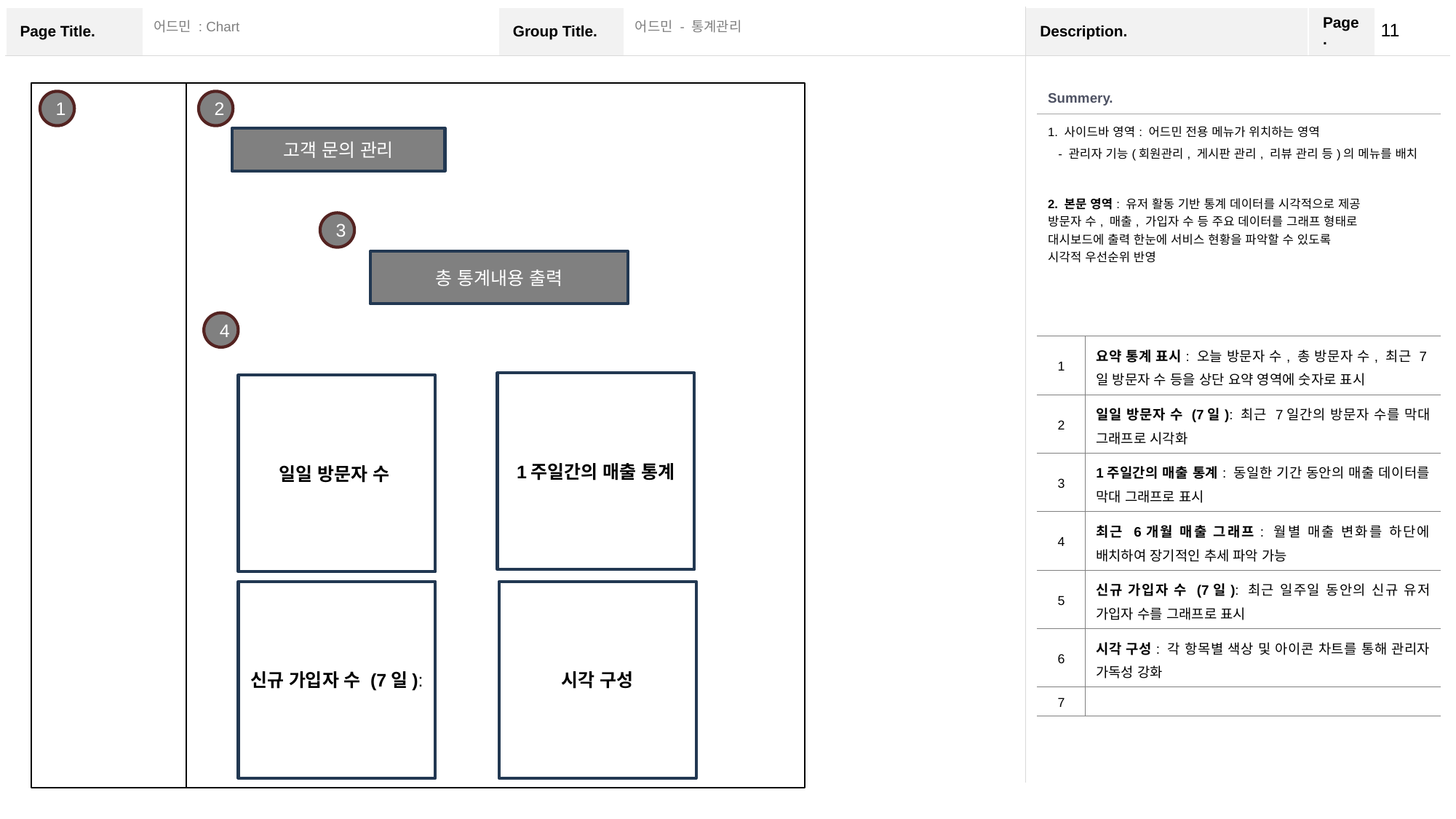

11
어드민 : Chart
어드민 - 통계관리

| Summery. |  |
| --- | --- |
| 1. 사이드바 영역: 어드민 전용 메뉴가 위치하는 영역 - 관리자 기능(회원관리, 게시판 관리, 리뷰 관리 등)의 메뉴를 배치 2. 본문 영역: 유저 활동 기반 통계 데이터를 시각적으로 제공 방문자 수, 매출, 가입자 수 등 주요 데이터를 그래프 형태로 대시보드에 출력 한눈에 서비스 현황을 파악할 수 있도록 시각적 우선순위 반영 |  |
| 1 | 요약 통계 표시: 오늘 방문자 수, 총 방문자 수, 최근 7일 방문자 수 등을 상단 요약 영역에 숫자로 표시 |
| 2 | 일일 방문자 수 (7일): 최근 7일간의 방문자 수를 막대 그래프로 시각화 |
| 3 | 1주일간의 매출 통계: 동일한 기간 동안의 매출 데이터를 막대 그래프로 표시 |
| 4 | 최근 6개월 매출 그래프: 월별 매출 변화를 하단에 배치하여 장기적인 추세 파악 가능 |
| 5 | 신규 가입자 수 (7일): 최근 일주일 동안의 신규 유저 가입자 수를 그래프로 표시 |
| 6 | 시각 구성: 각 항목별 색상 및 아이콘 차트를 통해 관리자 가독성 강화 |
| 7 |  |
1
2
고객 문의 관리
3
총 통계내용 출력
4
1주일간의 매출 통계
일일 방문자 수
신규 가입자 수 (7일):
시각 구성